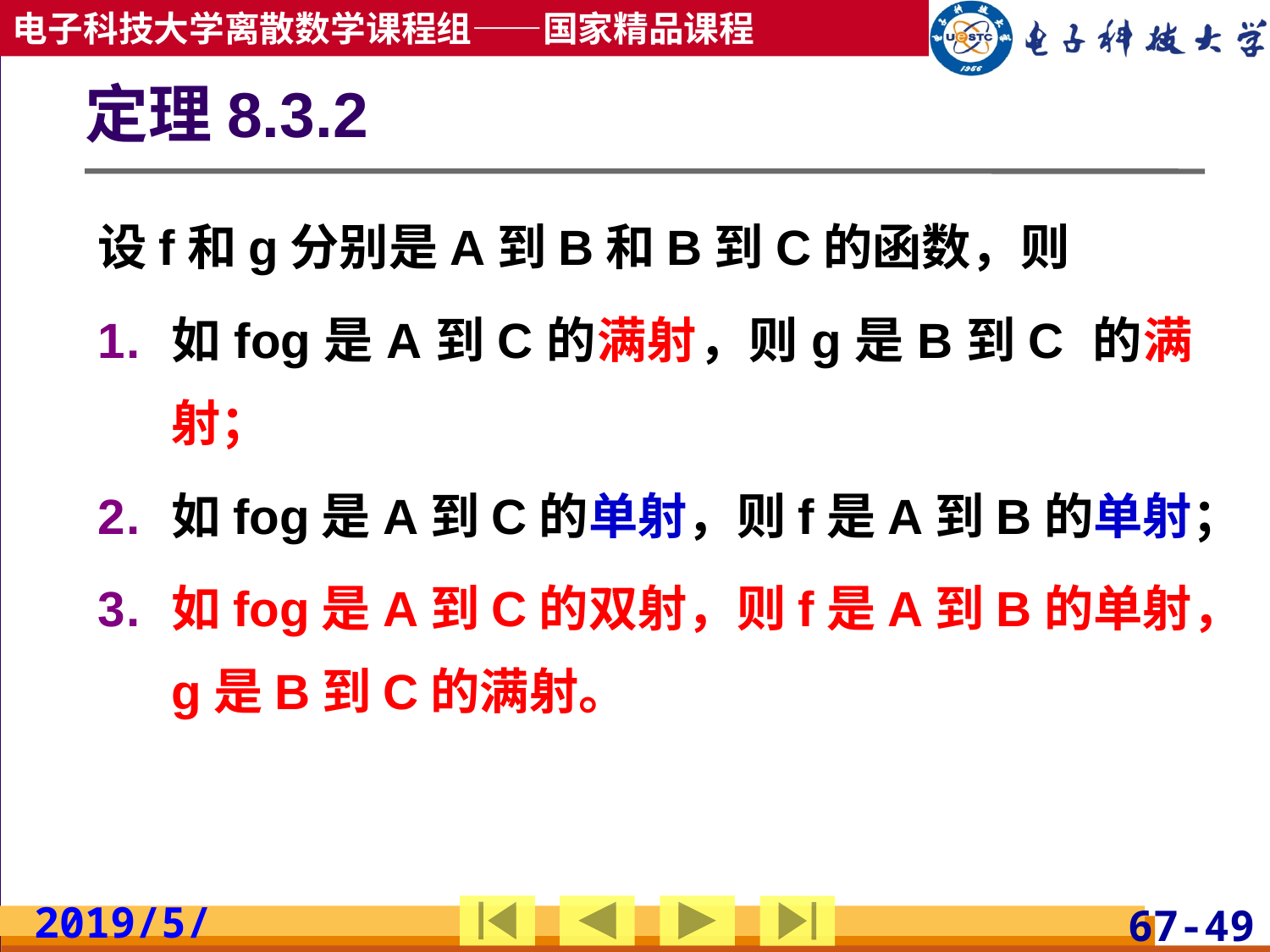

# 定理8.3.2
设f和g分别是A到B和B到C的函数，则
如fog是A到C的满射，则g是B到C 的满射；
如fog是A到C的单射，则f是A到B的单射；
如fog是A到C的双射，则f是A到B的单射，g是B到C的满射。
2019/5/8